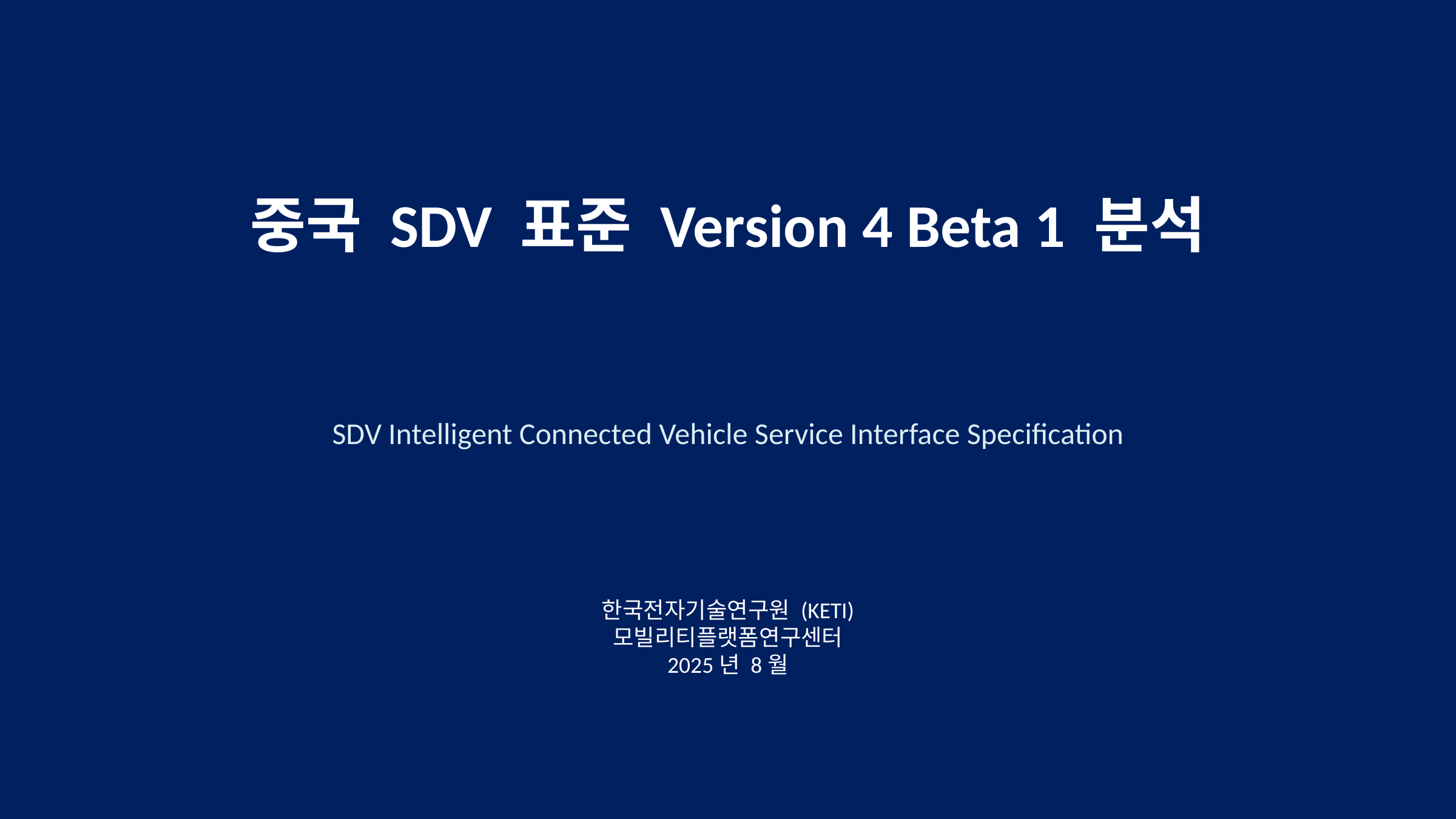

중국 SDV 표준 Version 4 Beta 1 분석
SDV Intelligent Connected Vehicle Service Interface Specification
한국전자기술연구원 (KETI)
모빌리티플랫폼연구센터
2025년 8월